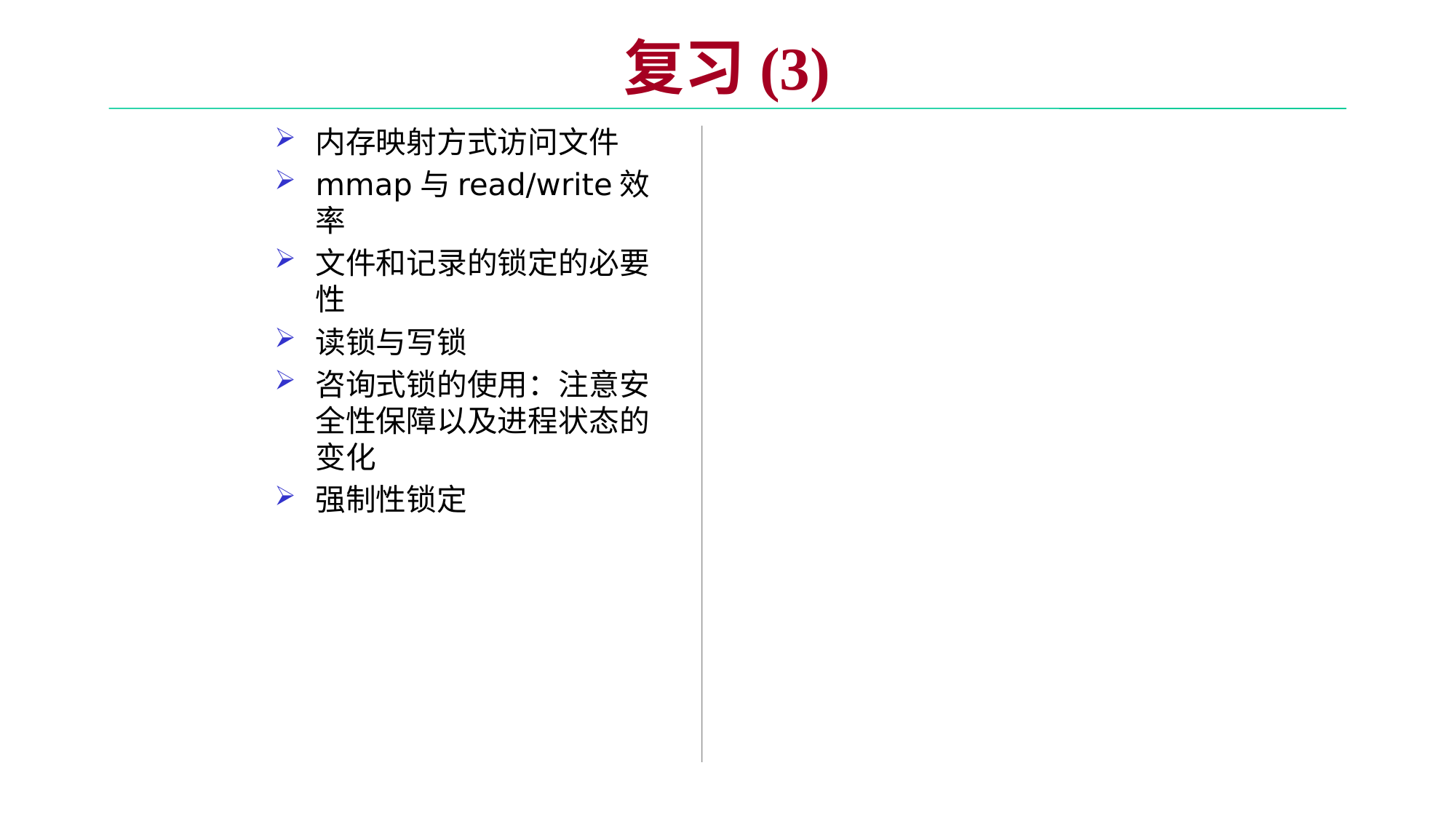

# 复习(3)
内存映射方式访问文件
mmap与read/write效率
文件和记录的锁定的必要性
读锁与写锁
咨询式锁的使用：注意安全性保障以及进程状态的变化
强制性锁定